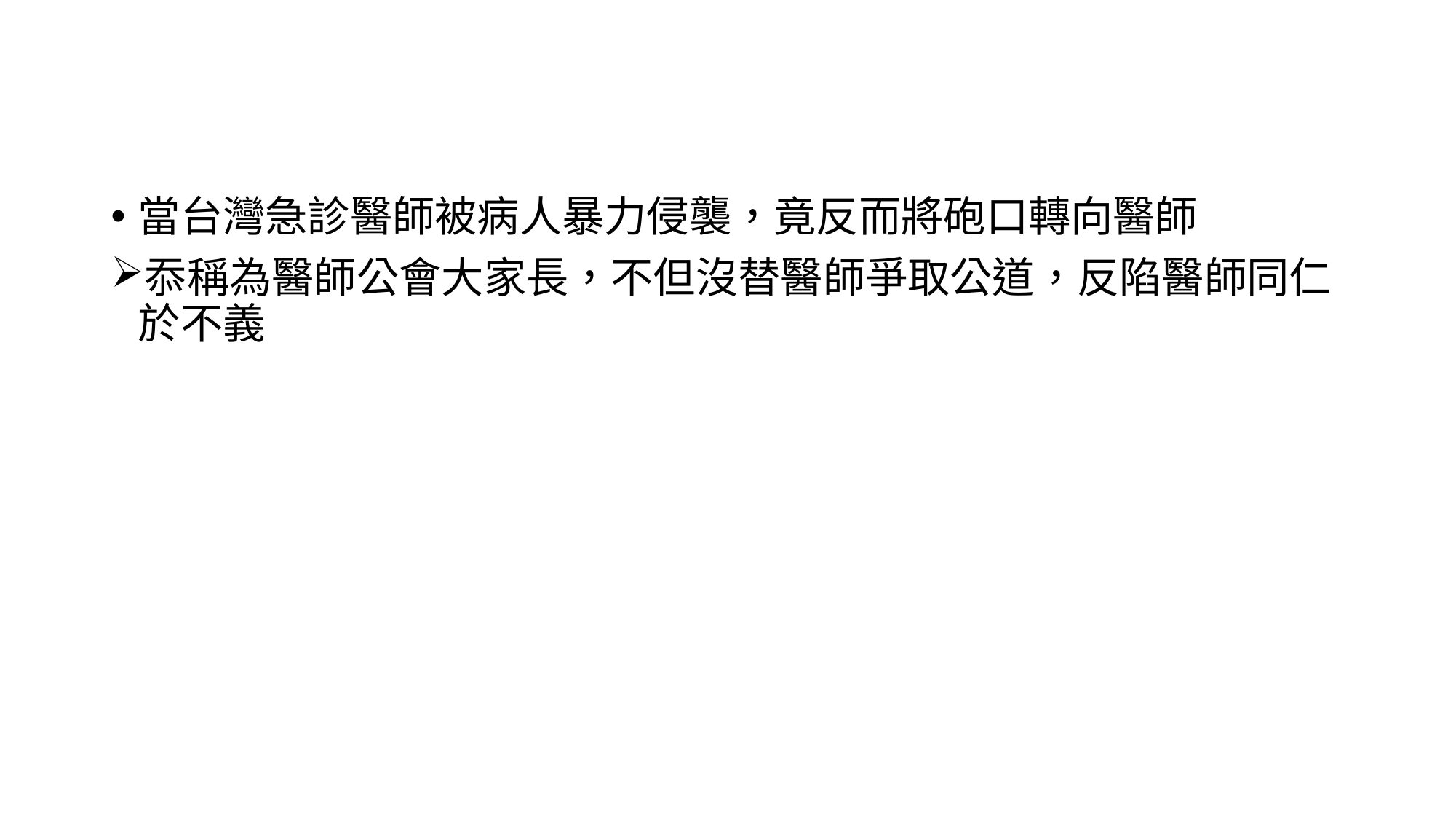

當台灣急診醫師被病人暴力侵襲，竟反而將砲口轉向醫師
忝稱為醫師公會大家長，不但沒替醫師爭取公道，反陷醫師同仁於不義